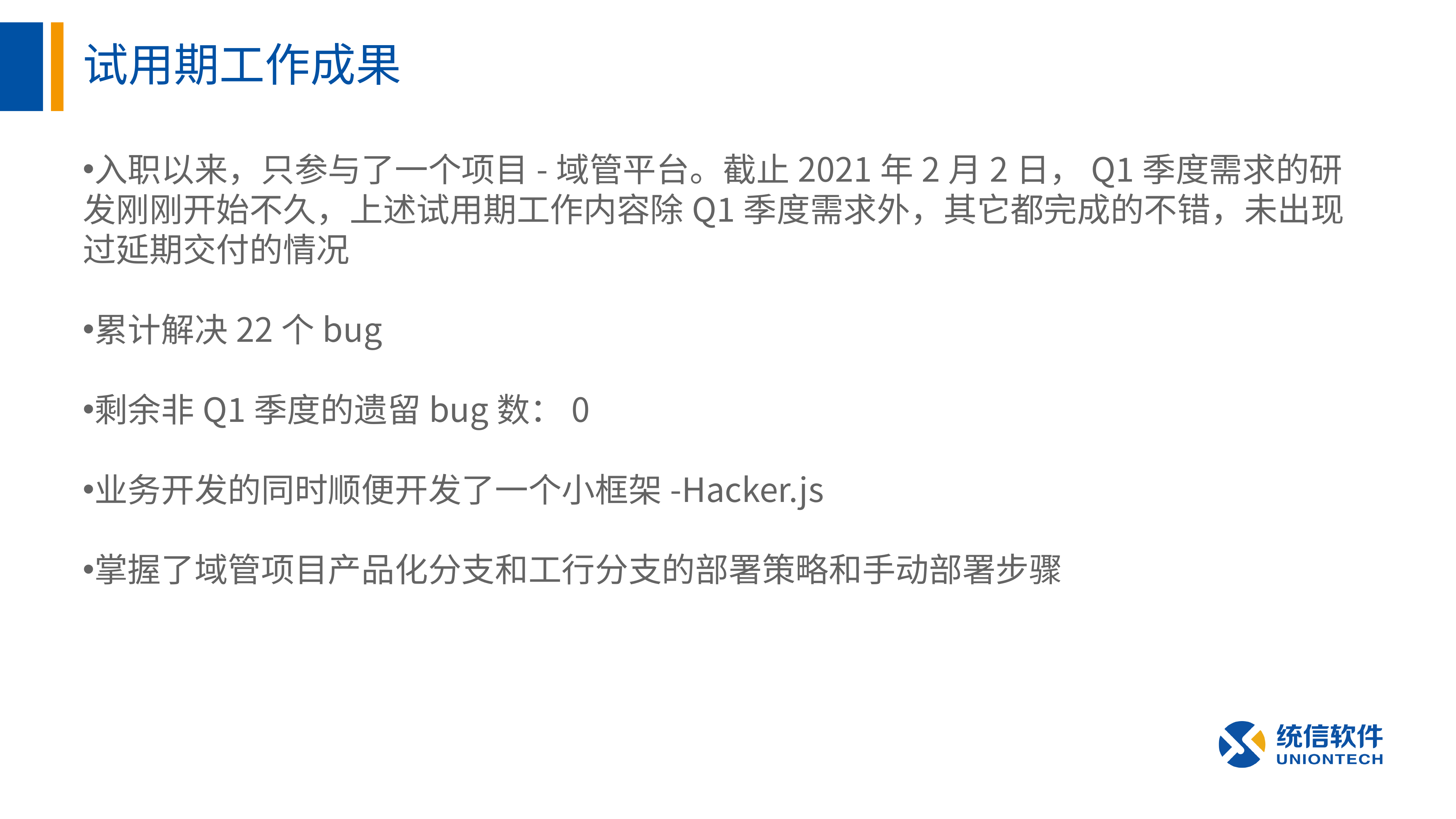

# 试用期工作成果
入职以来，只参与了一个项目-域管平台。截止2021年2月2日，Q1季度需求的研发刚刚开始不久，上述试用期工作内容除Q1季度需求外，其它都完成的不错，未出现过延期交付的情况
累计解决22个bug
剩余非Q1季度的遗留bug数：0
业务开发的同时顺便开发了一个小框架-Hacker.js
掌握了域管项目产品化分支和工行分支的部署策略和手动部署步骤